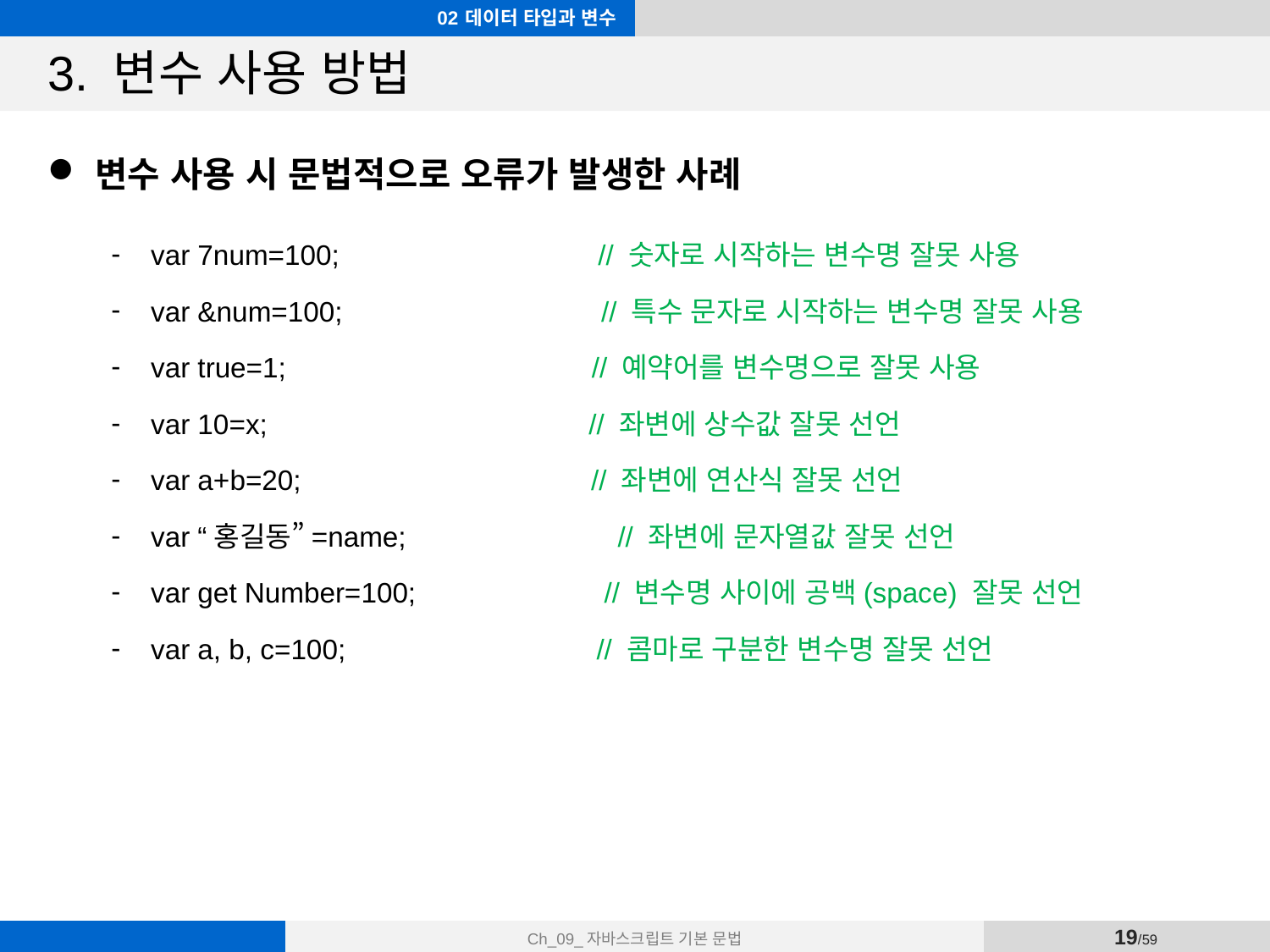

02 데이터 타입과 변수
# 3. 변수 사용 방법
변수 사용 시 문법적으로 오류가 발생한 사례

var 7num=100;                                 // 숫자로 시작하는 변수명 잘못 사용
var &num=100;                                 // 특수 문자로 시작하는 변수명 잘못 사용
var true=1;                                       // 예약어를 변수명으로 잘못 사용
var 10=x;                                         // 좌변에 상수값 잘못 선언
var a+b=20;                                     // 좌변에 연산식 잘못 선언
var “홍길동”=name;                           // 좌변에 문자열값 잘못 선언
var get Number=100;                        // 변수명 사이에 공백(space) 잘못 선언
var a, b, c=100;                                // 콤마로 구분한 변수명 잘못 선언